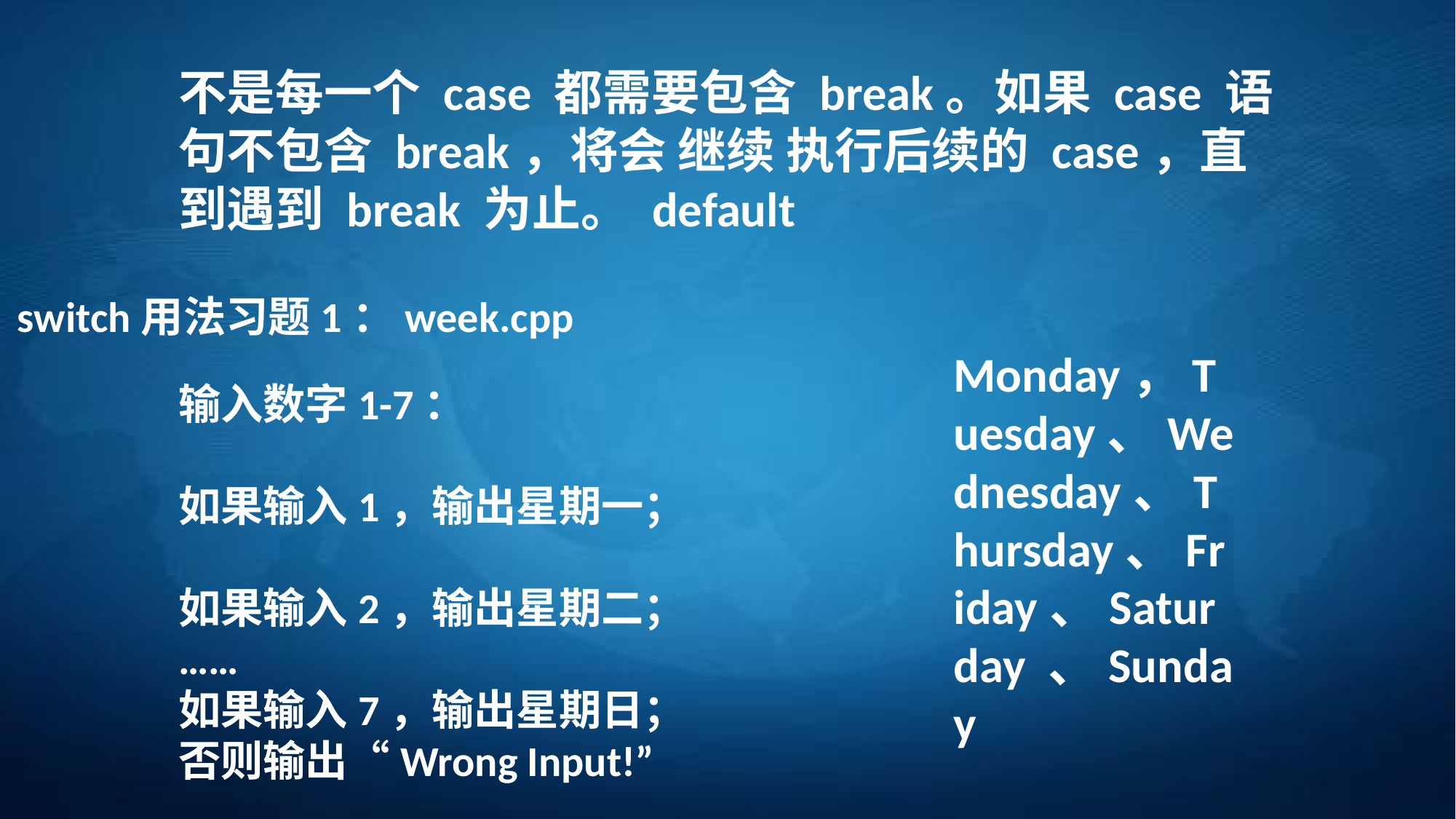

不是每一个 case 都需要包含 break。如果 case 语句不包含 break，将会 继续 执行后续的 case，直到遇到 break 为止。 default
switch用法习题1：week.cpp
Monday，Tuesday、Wednesday、Thursday、Friday、Saturday 、Sunday
输入数字1-7：

如果输入1，输出星期一；

如果输入2，输出星期二；
……
如果输入7，输出星期日；
否则输出“Wrong Input!”